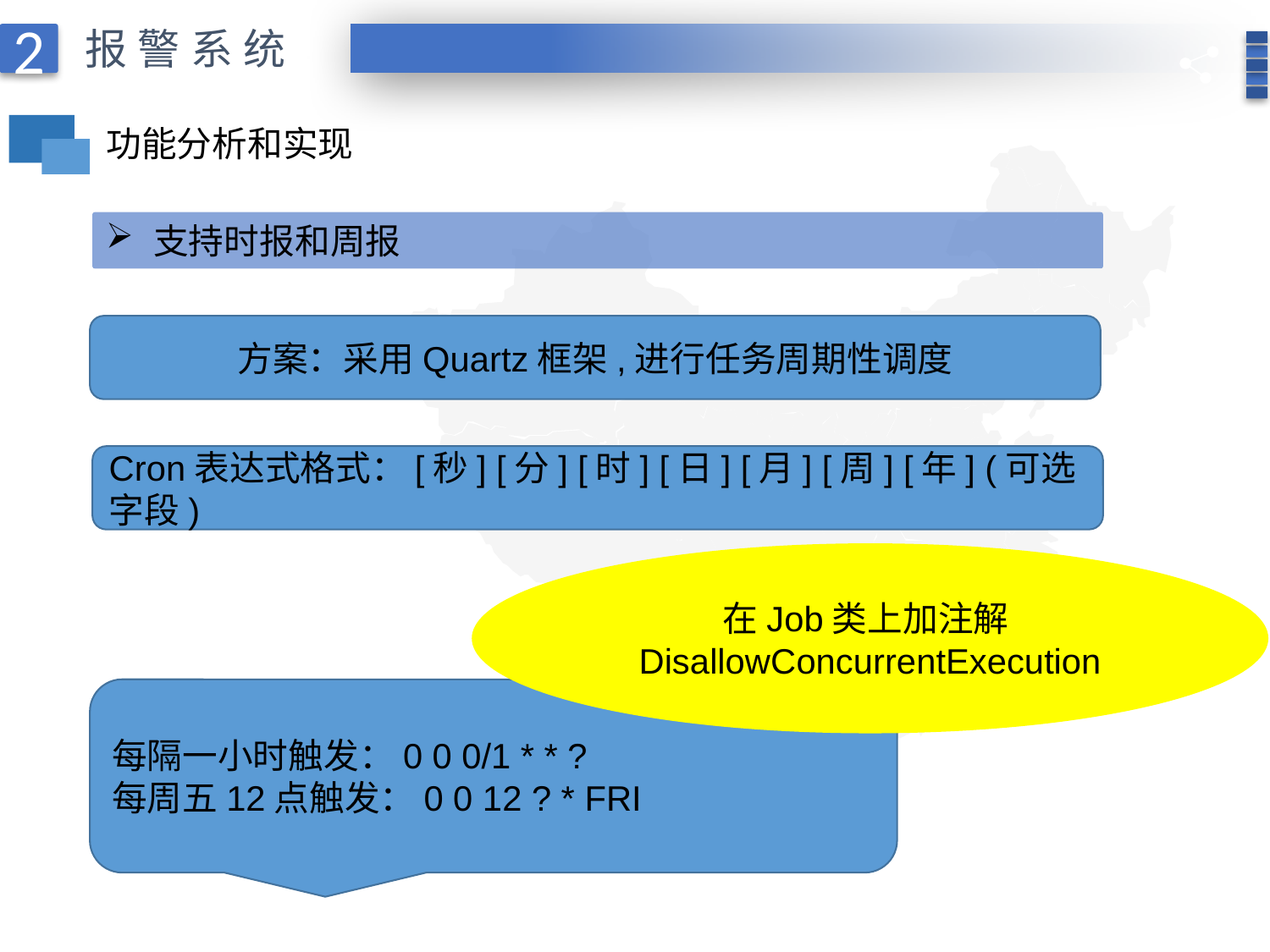

报警系统
2

功能分析和实现
支持时报和周报
方案：采用Quartz框架,进行任务周期性调度
Cron表达式格式：[秒] [分] [时] [日] [月] [周] [年] (可选字段)
在Job类上加注解DisallowConcurrentExecution
每隔一小时触发：0 0 0/1 * * ?
每周五12点触发：0 0 12 ? * FRI